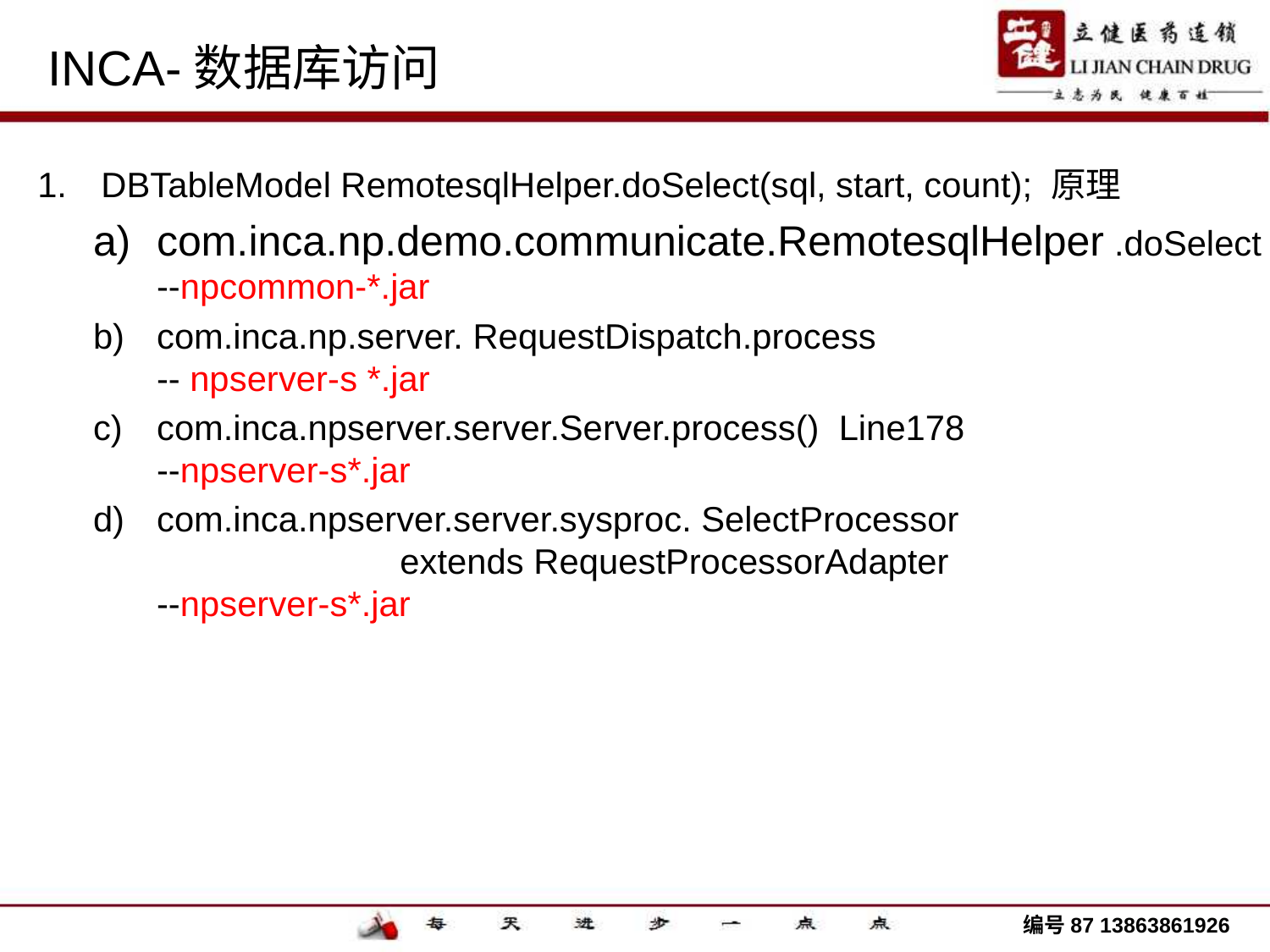

# INCA-数据库访问
DBTableModel RemotesqlHelper.doSelect(sql, start, count); 原理
com.inca.np.demo.communicate.RemotesqlHelper .doSelect
--npcommon-*.jar
com.inca.np.server. RequestDispatch.process
-- npserver-s *.jar
com.inca.npserver.server.Server.process()  Line178
--npserver-s*.jar
com.inca.npserver.server.sysproc. SelectProcessor
                         extends RequestProcessorAdapter
--npserver-s*.jar